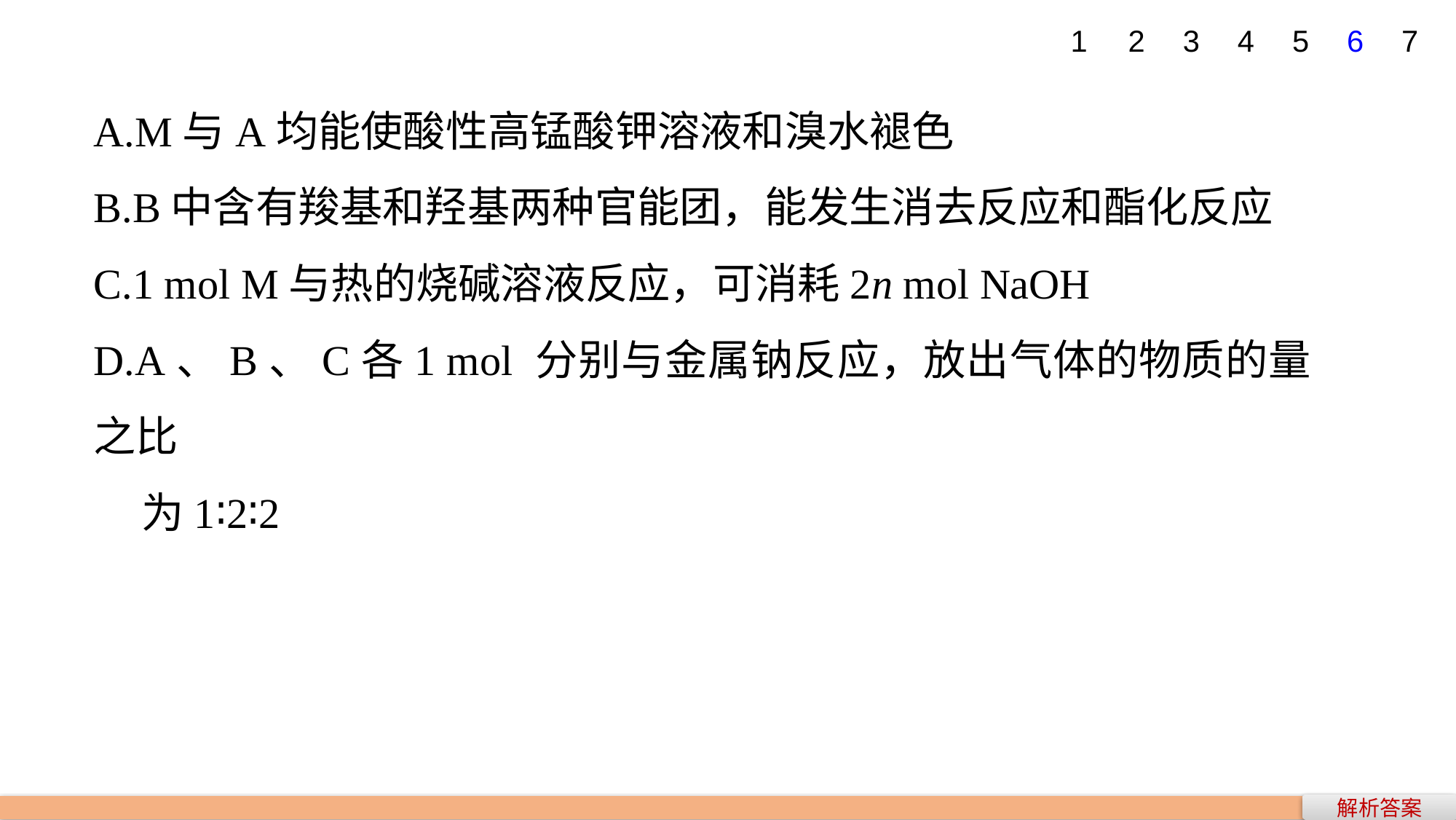

1
2
3
4
5
6
7
A.M与A均能使酸性高锰酸钾溶液和溴水褪色
B.B中含有羧基和羟基两种官能团，能发生消去反应和酯化反应
C.1 mol M与热的烧碱溶液反应，可消耗2n mol NaOH
D.A、B、C各1 mol 分别与金属钠反应，放出气体的物质的量之比
    为1∶2∶2
解析答案